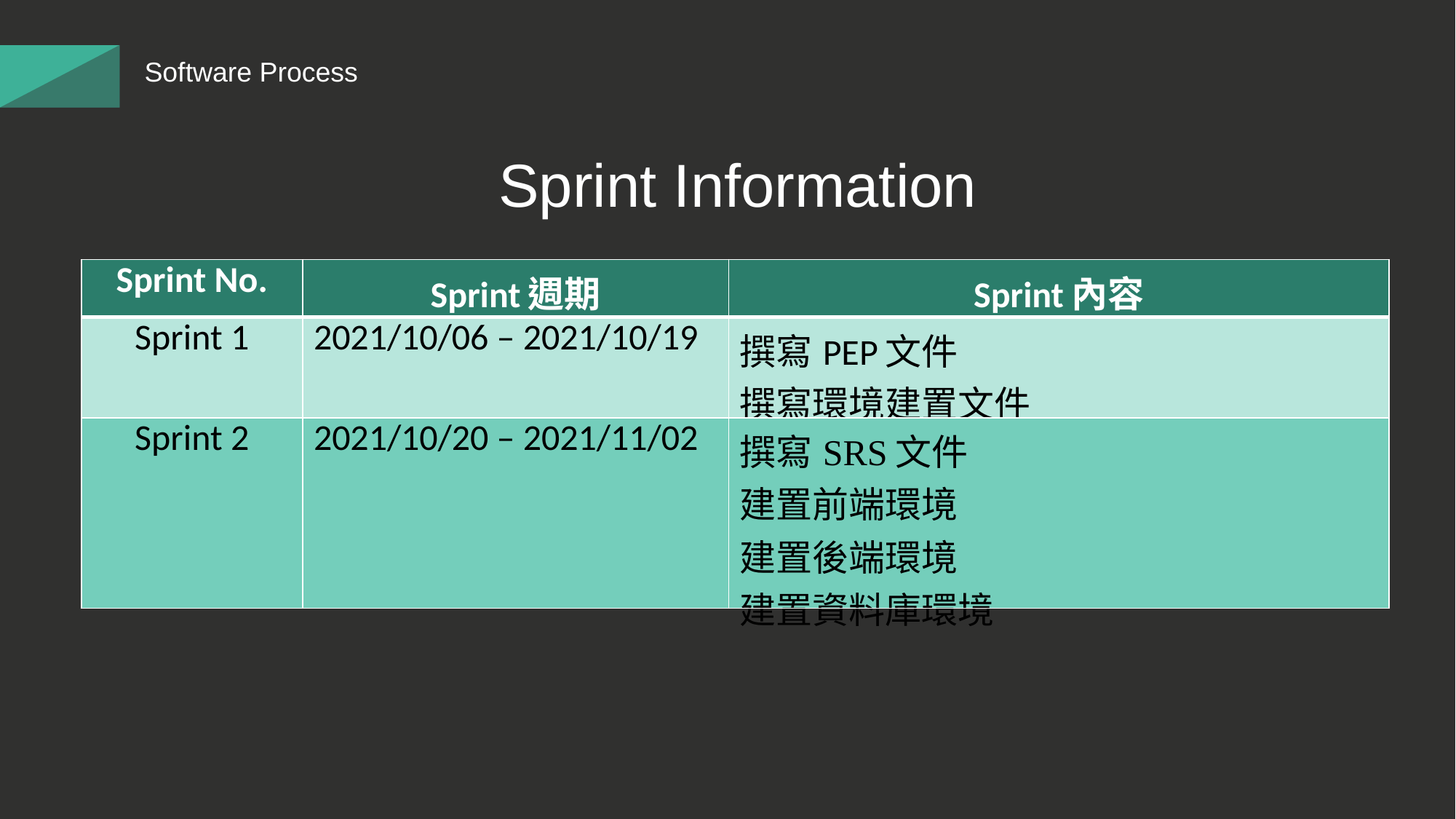

Software Process
Sprint Information
| Sprint No. | Sprint週期 | Sprint內容 |
| --- | --- | --- |
| Sprint 1 | 2021/10/06 – 2021/10/19 | 撰寫PEP文件 撰寫環境建置文件 |
| Sprint 2 | 2021/10/20 – 2021/11/02 | 撰寫SRS文件 建置前端環境 建置後端環境 建置資料庫環境 |